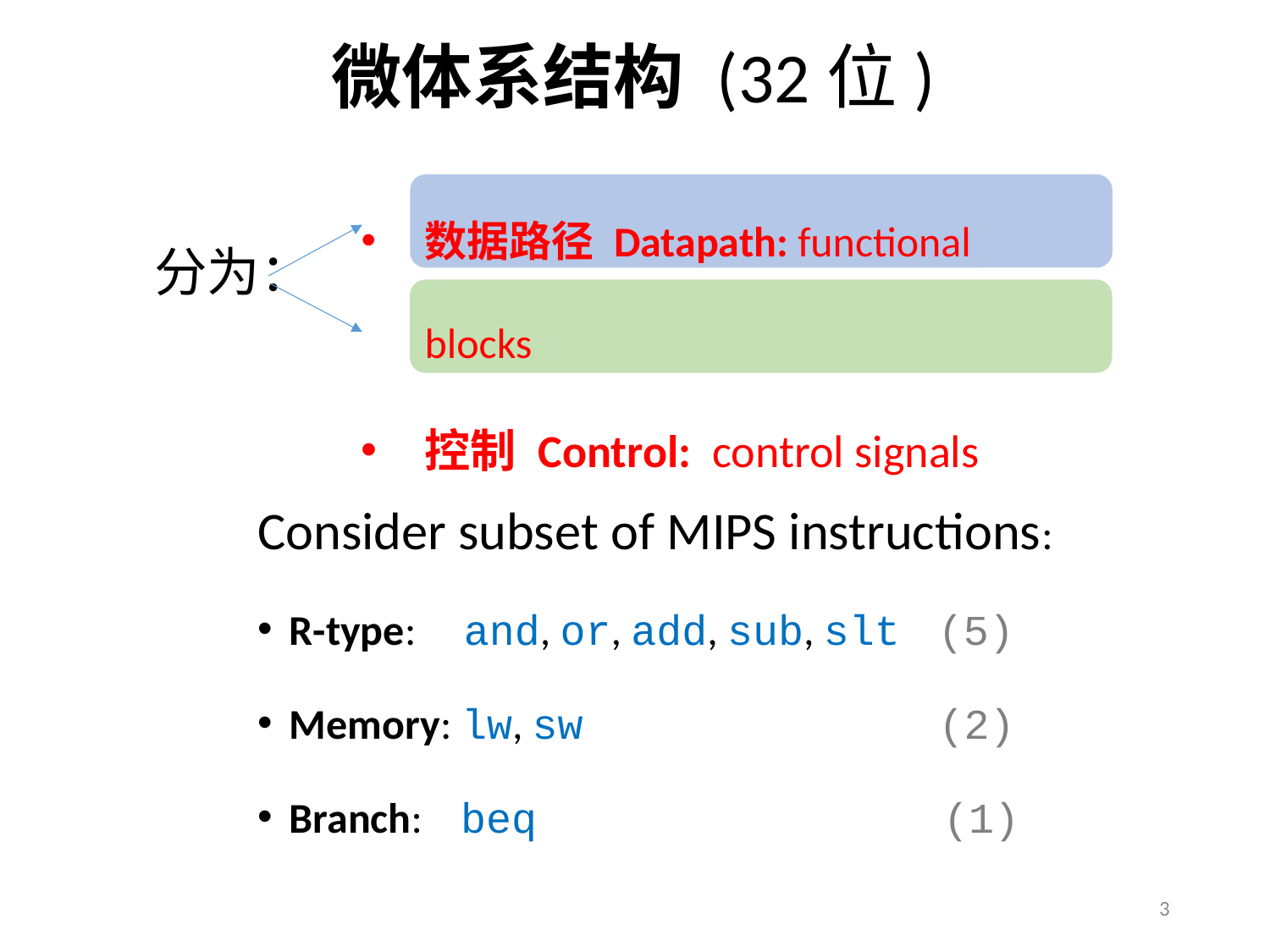

# 微体系结构 (32位)
数据路径 Datapath: functional blocks
控制 Control:  control signals

分为：

Consider subset of MIPS instructions:
R-type:     and, or, add, sub, slt  (5)
Memory: lw, sw              (2)
Branch:    beq                (1)

3